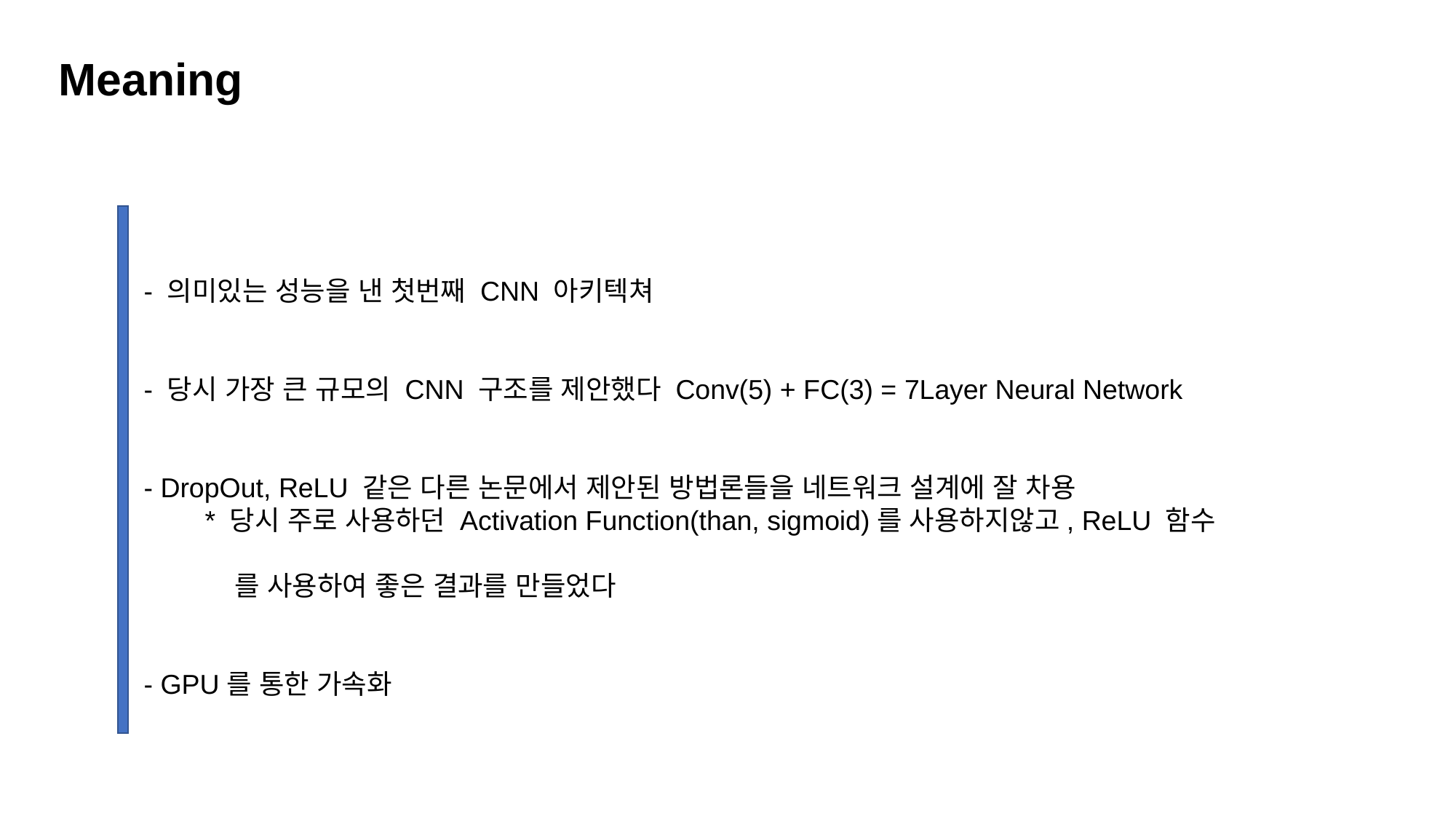

Meaning

- 의미있는 성능을 낸 첫번째 CNN 아키텍쳐

- 당시 가장 큰 규모의 CNN 구조를 제안했다 Conv(5) + FC(3) = 7Layer Neural Network

- DropOut, ReLU 같은 다른 논문에서 제안된 방법론들을 네트워크 설계에 잘 차용
        * 당시 주로 사용하던 Activation Function(than, sigmoid)를 사용하지않고, ReLU 함수
           를 사용하여 좋은 결과를 만들었다

- GPU를 통한 가속화